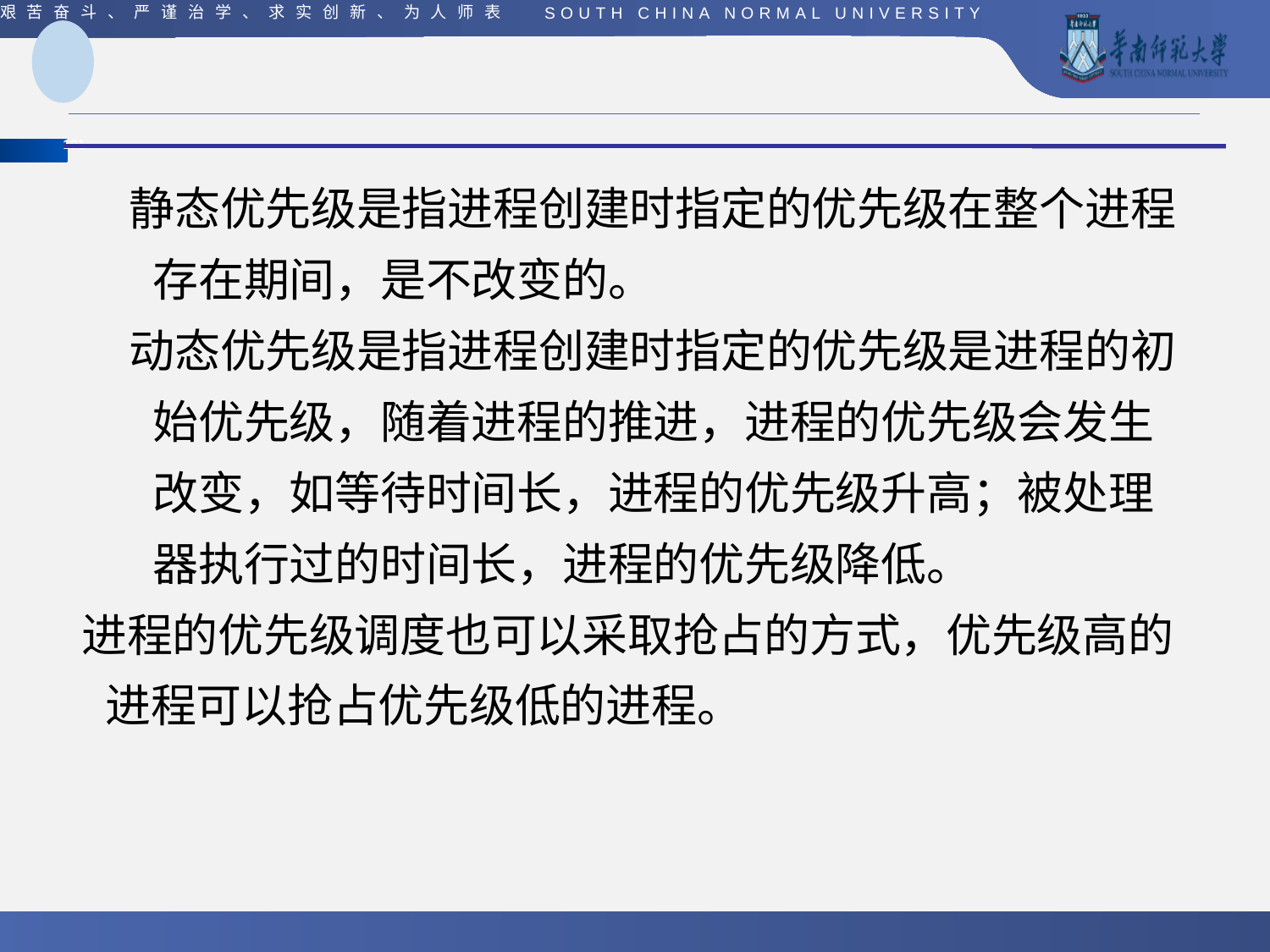

#
静态优先级是指进程创建时指定的优先级在整个进程存在期间，是不改变的。
动态优先级是指进程创建时指定的优先级是进程的初始优先级，随着进程的推进，进程的优先级会发生改变，如等待时间长，进程的优先级升高；被处理器执行过的时间长，进程的优先级降低。
进程的优先级调度也可以采取抢占的方式，优先级高的进程可以抢占优先级低的进程。

191